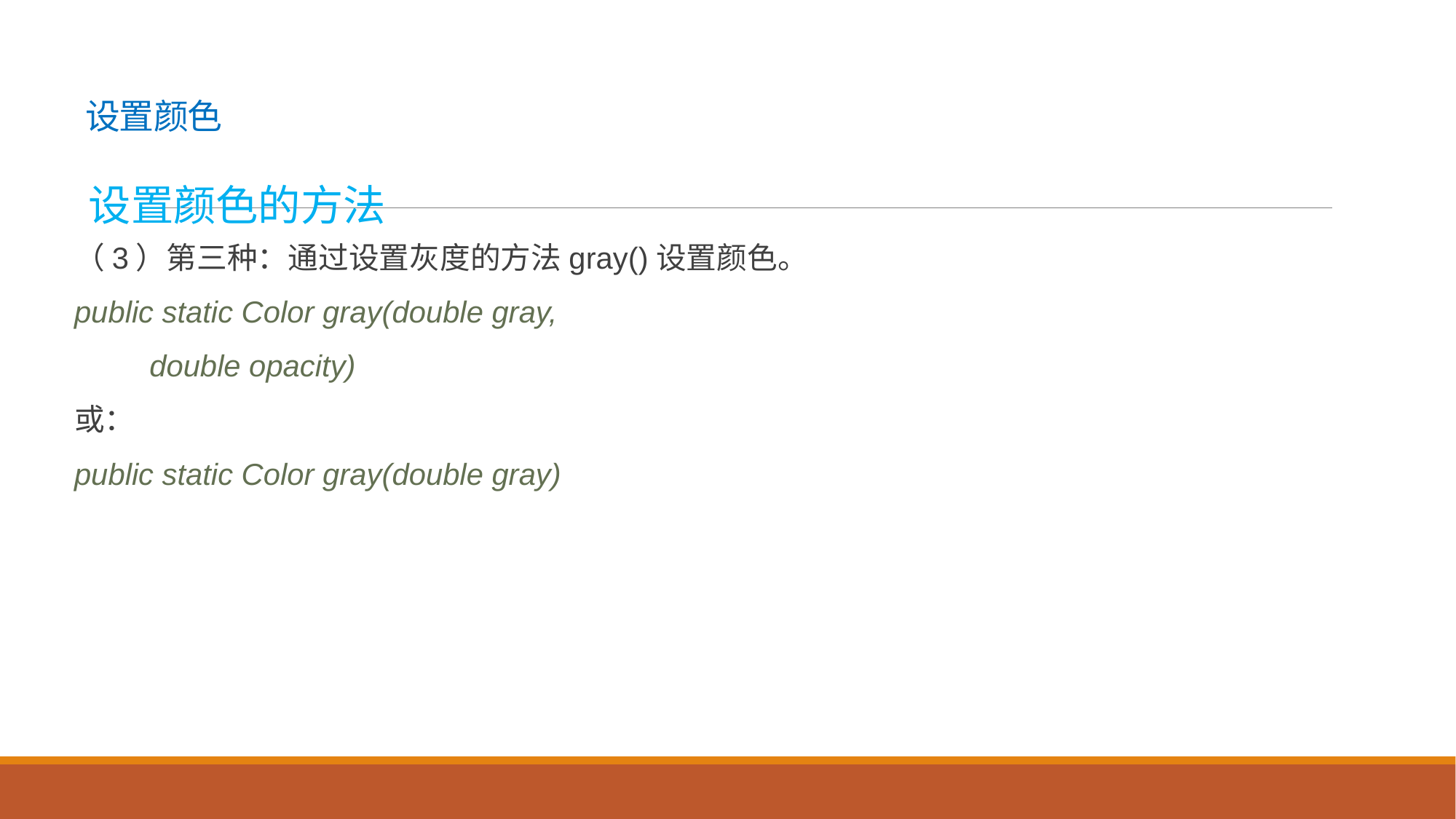

# 设置颜色
设置颜色的方法
（3）第三种：通过设置灰度的方法gray()设置颜色。
public static Color gray(double gray,
         double opacity)
或：
public static Color gray(double gray)